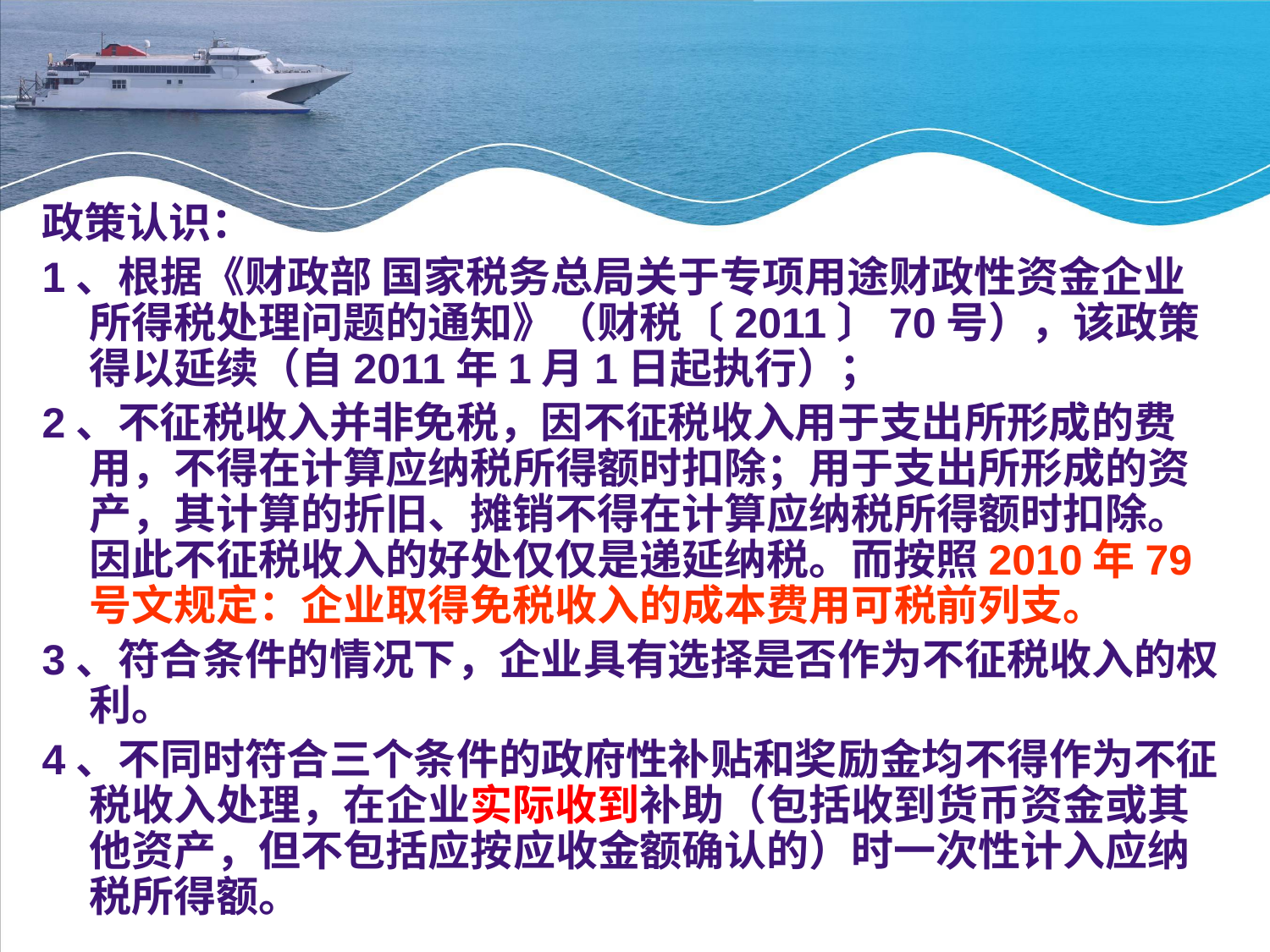

#
政策认识：
1、根据《财政部 国家税务总局关于专项用途财政性资金企业所得税处理问题的通知》（财税〔2011〕70号），该政策得以延续（自2011年1月1日起执行）；
2、不征税收入并非免税，因不征税收入用于支出所形成的费用，不得在计算应纳税所得额时扣除；用于支出所形成的资产，其计算的折旧、摊销不得在计算应纳税所得额时扣除。因此不征税收入的好处仅仅是递延纳税。而按照2010年79号文规定：企业取得免税收入的成本费用可税前列支。
3、符合条件的情况下，企业具有选择是否作为不征税收入的权利。
4、不同时符合三个条件的政府性补贴和奖励金均不得作为不征税收入处理，在企业实际收到补助（包括收到货币资金或其他资产，但不包括应按应收金额确认的）时一次性计入应纳税所得额。